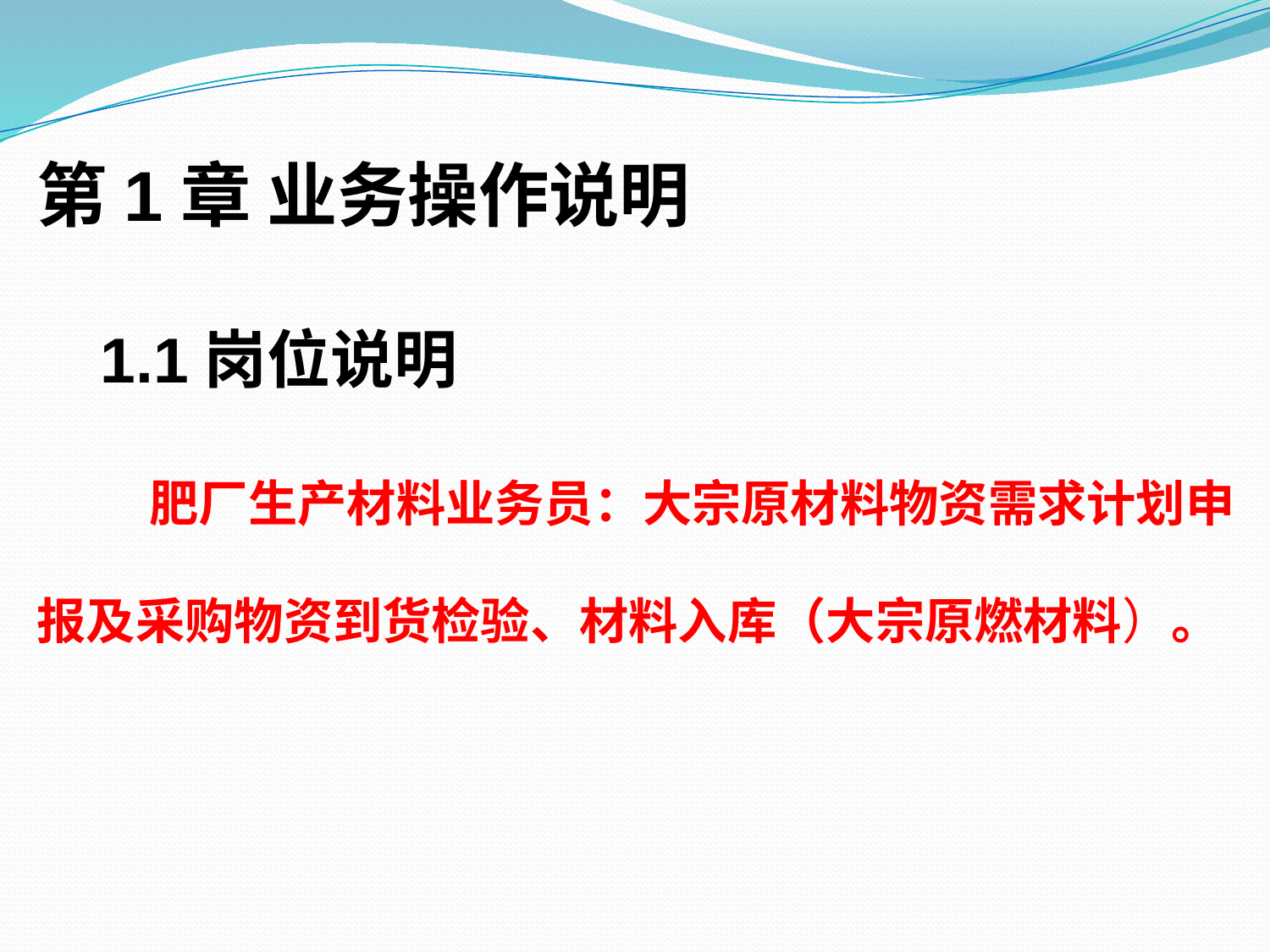

第1章 业务操作说明

1岗位说明

         肥厂生产材料业务员：大宗原材料物资需求计划申

报及采购物资到货检验、材料入库（大宗原燃材料）。